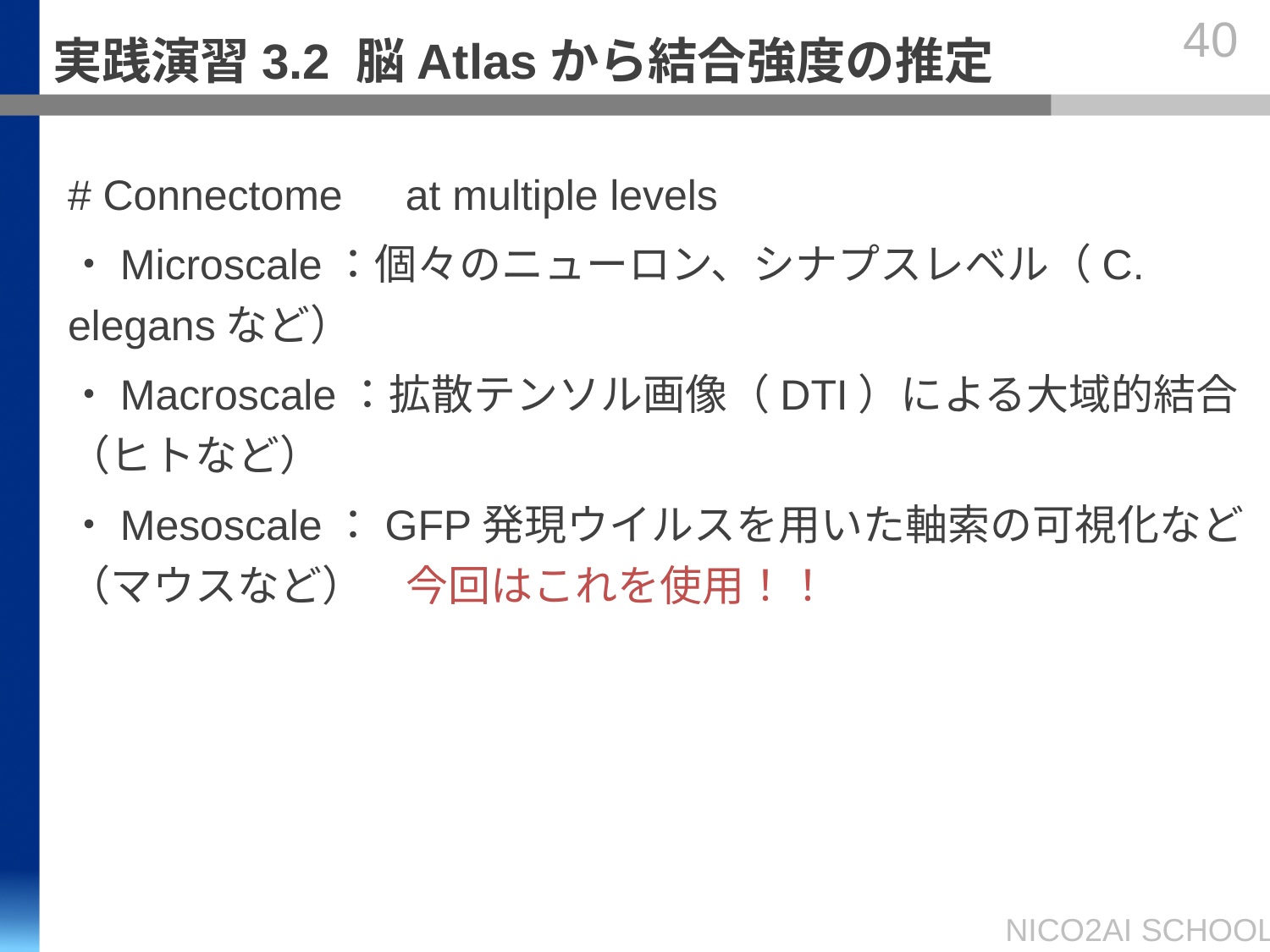

# 実践演習3.2 脳Atlasから結合強度の推定
40
# Connectome　at multiple levels
・Microscale：個々のニューロン、シナプスレベル（C. elegansなど）
・Macroscale：拡散テンソル画像（DTI）による大域的結合（ヒトなど）
・Mesoscale：GFP発現ウイルスを用いた軸索の可視化など（マウスなど）　今回はこれを使用！！